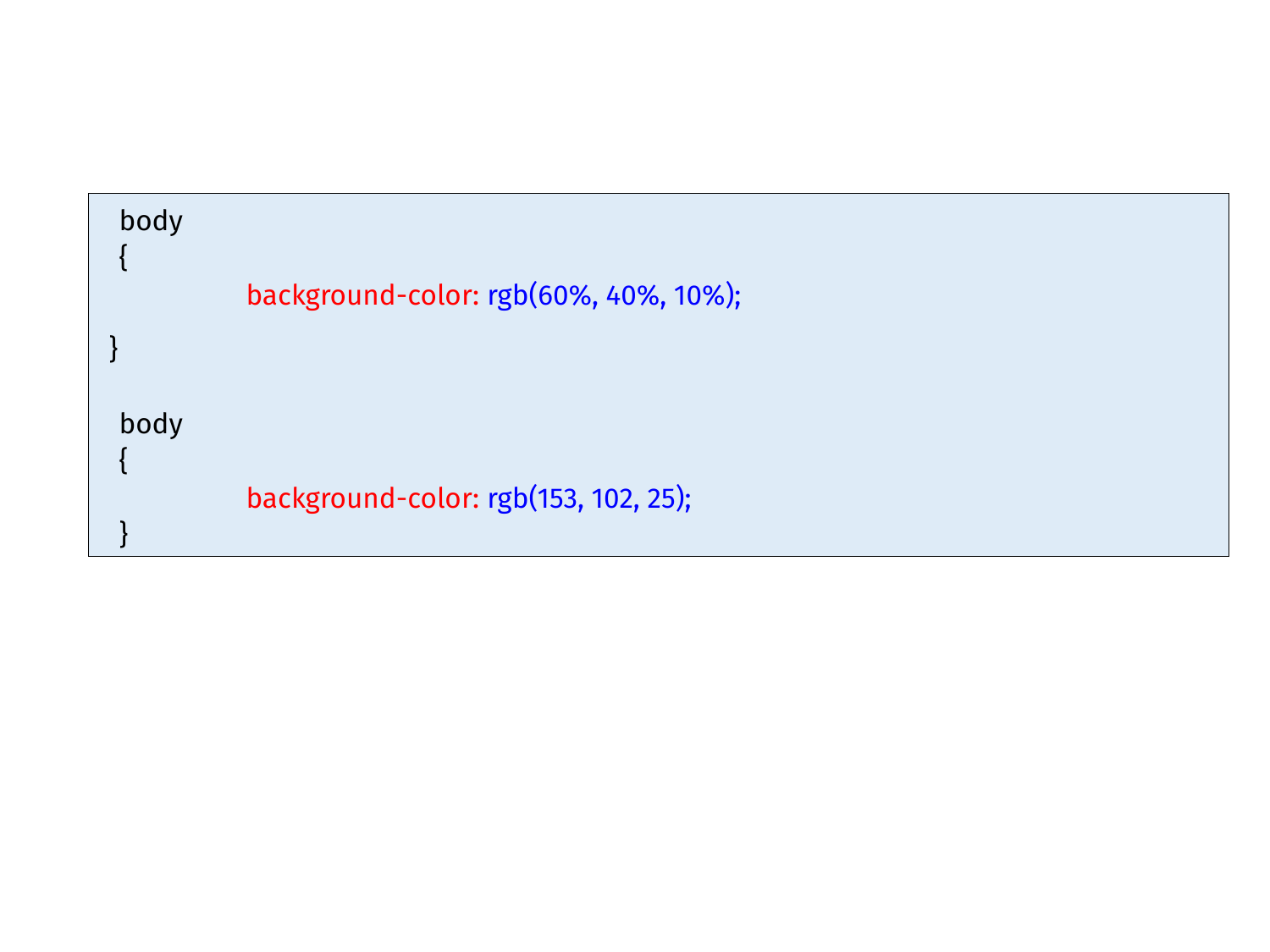

# RGB 값으로 표시하기
body
{
	background-color: rgb(60%, 40%, 10%);
 }

body
{
	background-color: rgb(153, 102, 25);
}